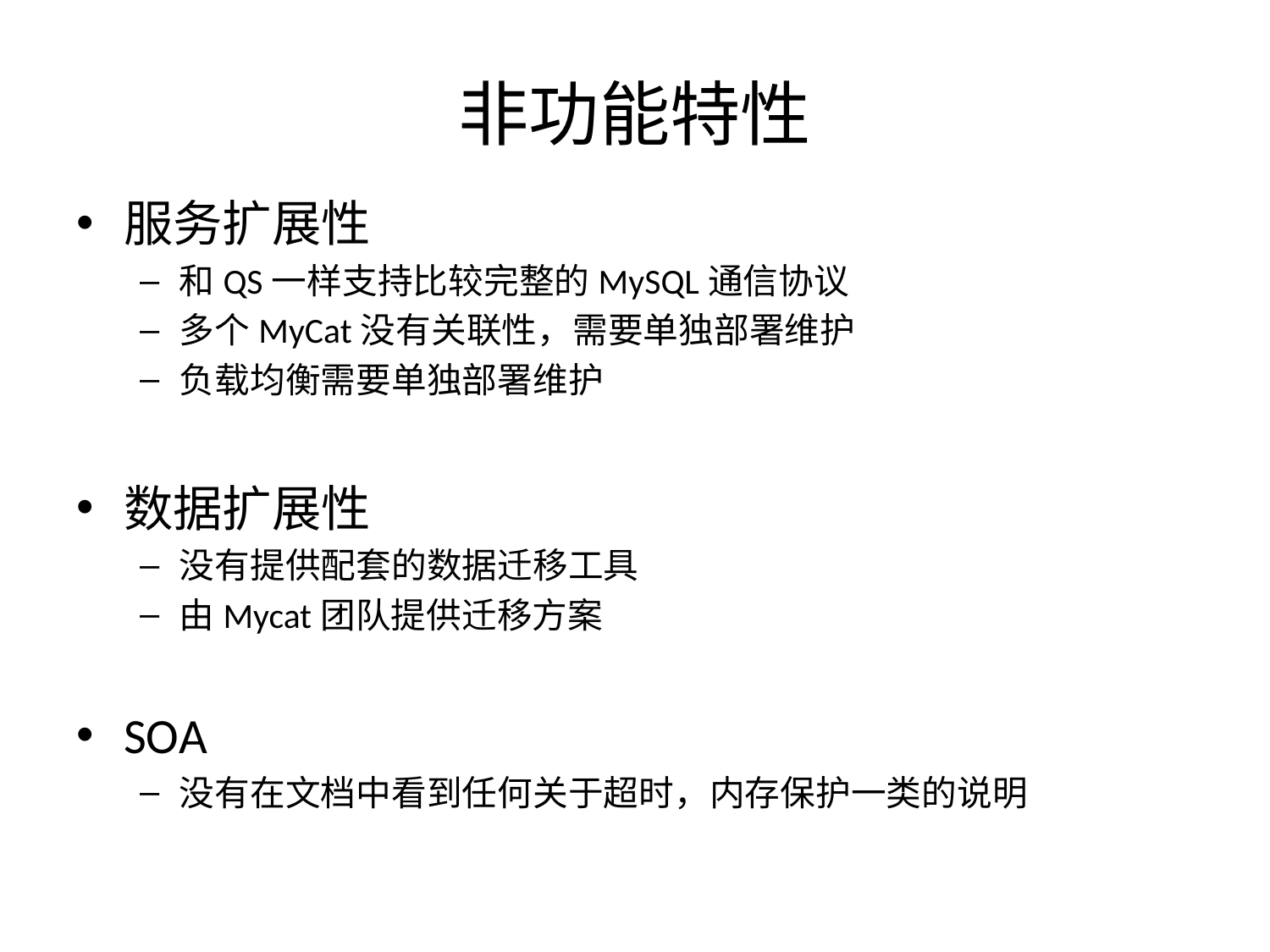

# 非功能特性

服务扩展性
和QS一样支持比较完整的MySQL通信协议
多个MyCat没有关联性，需要单独部署维护
负载均衡需要单独部署维护

数据扩展性
没有提供配套的数据迁移工具
由Mycat团队提供迁移方案

SOA
没有在文档中看到任何关于超时，内存保护一类的说明